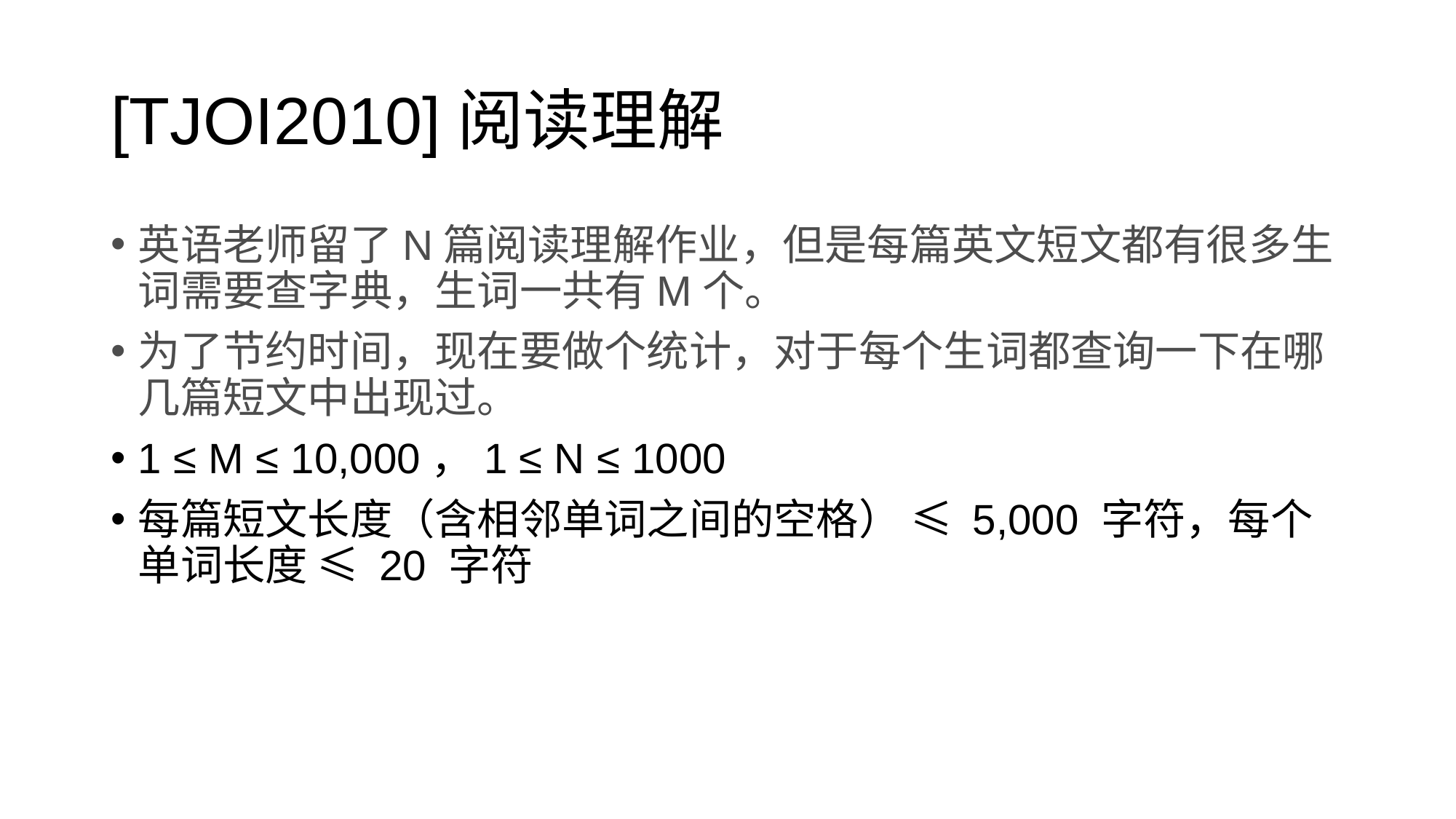

# [TJOI2010]阅读理解
英语老师留了N篇阅读理解作业，但是每篇英文短文都有很多生词需要查字典，生词一共有M个。
为了节约时间，现在要做个统计，对于每个生词都查询一下在哪几篇短文中出现过。
1 ≤ M ≤ 10,000，1 ≤ N ≤ 1000
每篇短文长度（含相邻单词之间的空格） ≤ 5,000 字符，每个单词长度 ≤ 20 字符